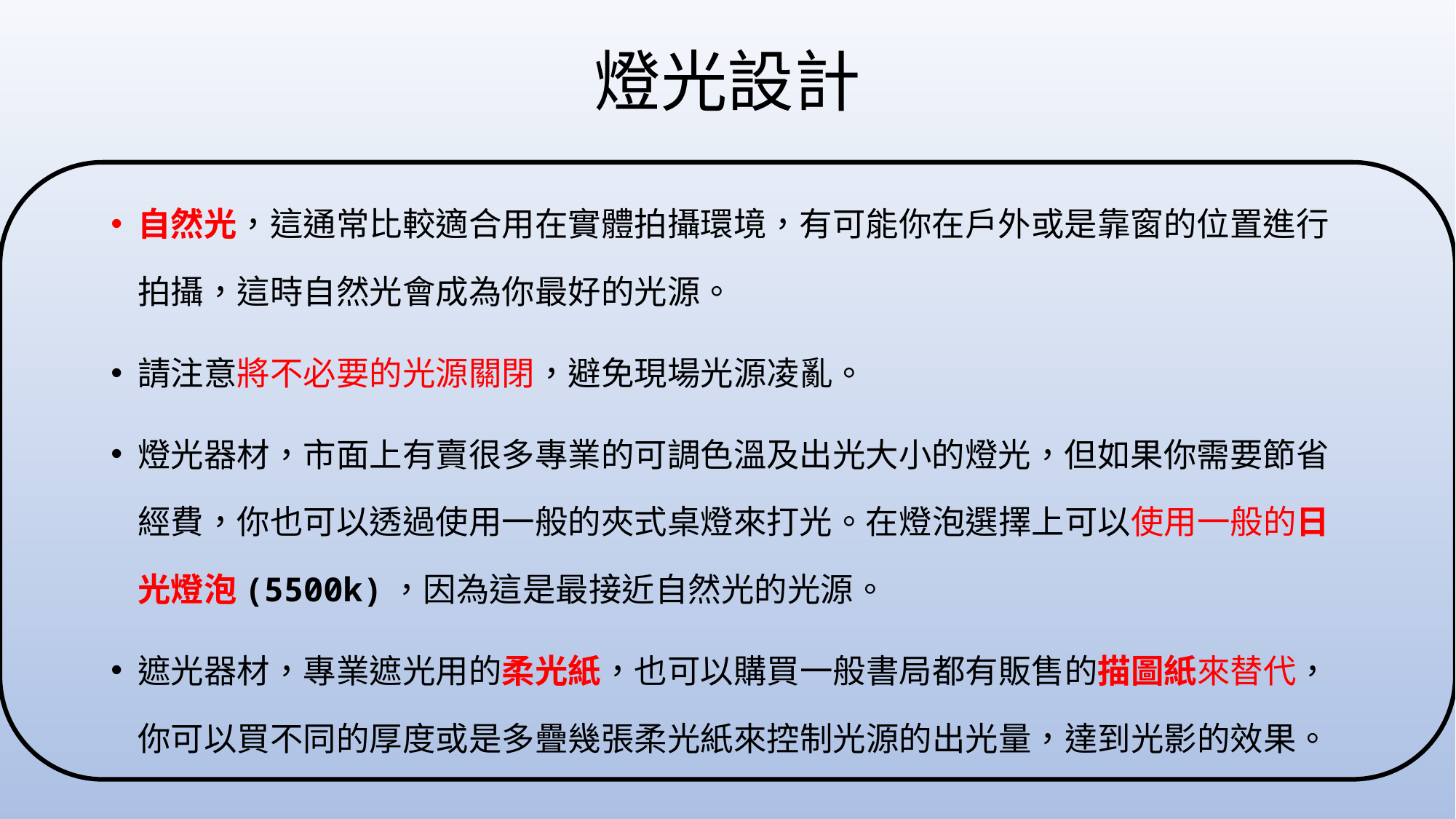

# 燈光設計

自然光，這通常比較適合用在實體拍攝環境，有可能你在戶外或是靠窗的位置進行拍攝，這時自然光會成為你最好的光源。
請注意將不必要的光源關閉，避免現場光源凌亂。
燈光器材，市面上有賣很多專業的可調色溫及出光大小的燈光，但如果你需要節省經費，你也可以透過使用一般的夾式桌燈來打光。在燈泡選擇上可以使用一般的日光燈泡(5500k)，因為這是最接近自然光的光源。
遮光器材，專業遮光用的柔光紙，也可以購買一般書局都有販售的描圖紙來替代，你可以買不同的厚度或是多疊幾張柔光紙來控制光源的出光量，達到光影的效果。